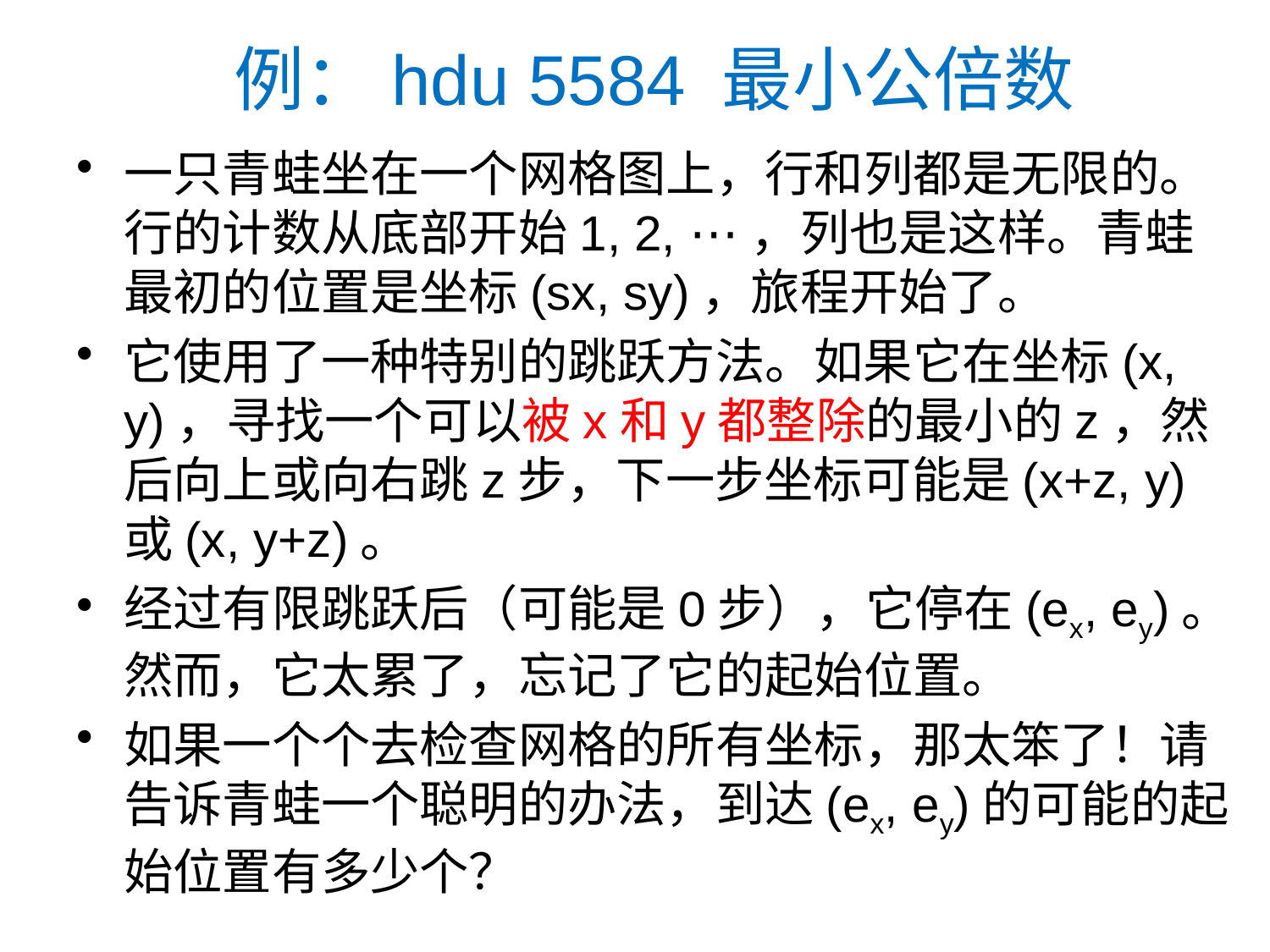

# 例：hdu 5584 最小公倍数
一只青蛙坐在一个网格图上，行和列都是无限的。行的计数从底部开始1, 2, ⋯，列也是这样。青蛙最初的位置是坐标(sx, sy)，旅程开始了。
它使用了一种特别的跳跃方法。如果它在坐标(x, y)，寻找一个可以被x和y都整除的最小的z，然后向上或向右跳z步，下一步坐标可能是(x+z, y)或(x, y+z)。
经过有限跳跃后（可能是0步），它停在(ex, ey)。然而，它太累了，忘记了它的起始位置。
如果一个个去检查网格的所有坐标，那太笨了！请告诉青蛙一个聪明的办法，到达(ex, ey)的可能的起始位置有多少个？